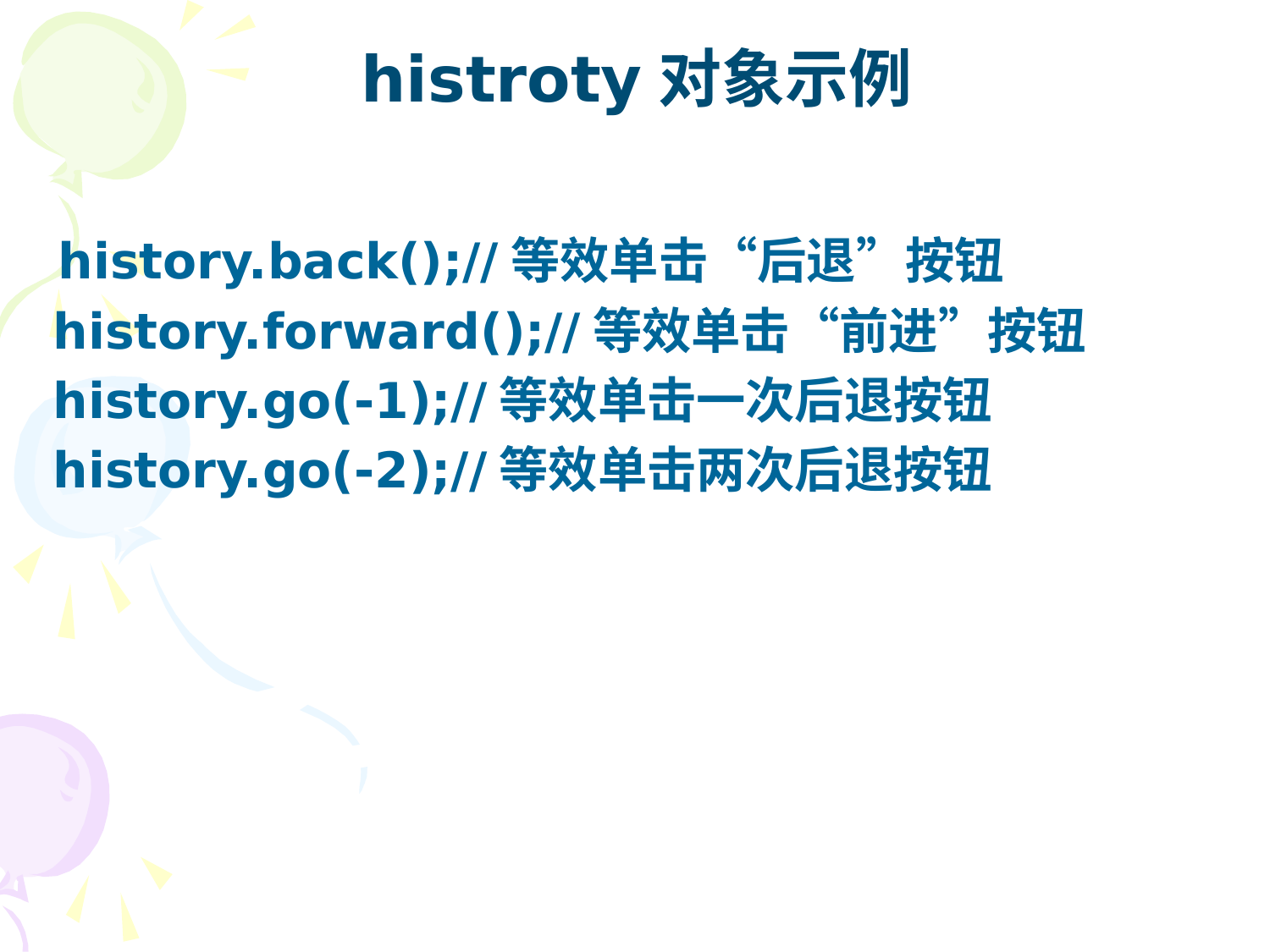

# histroty对象示例
  history.back();//等效单击“后退”按钮
  history.forward();//等效单击“前进”按钮
  history.go(-1);//等效单击一次后退按钮
  history.go(-2);//等效单击两次后退按钮